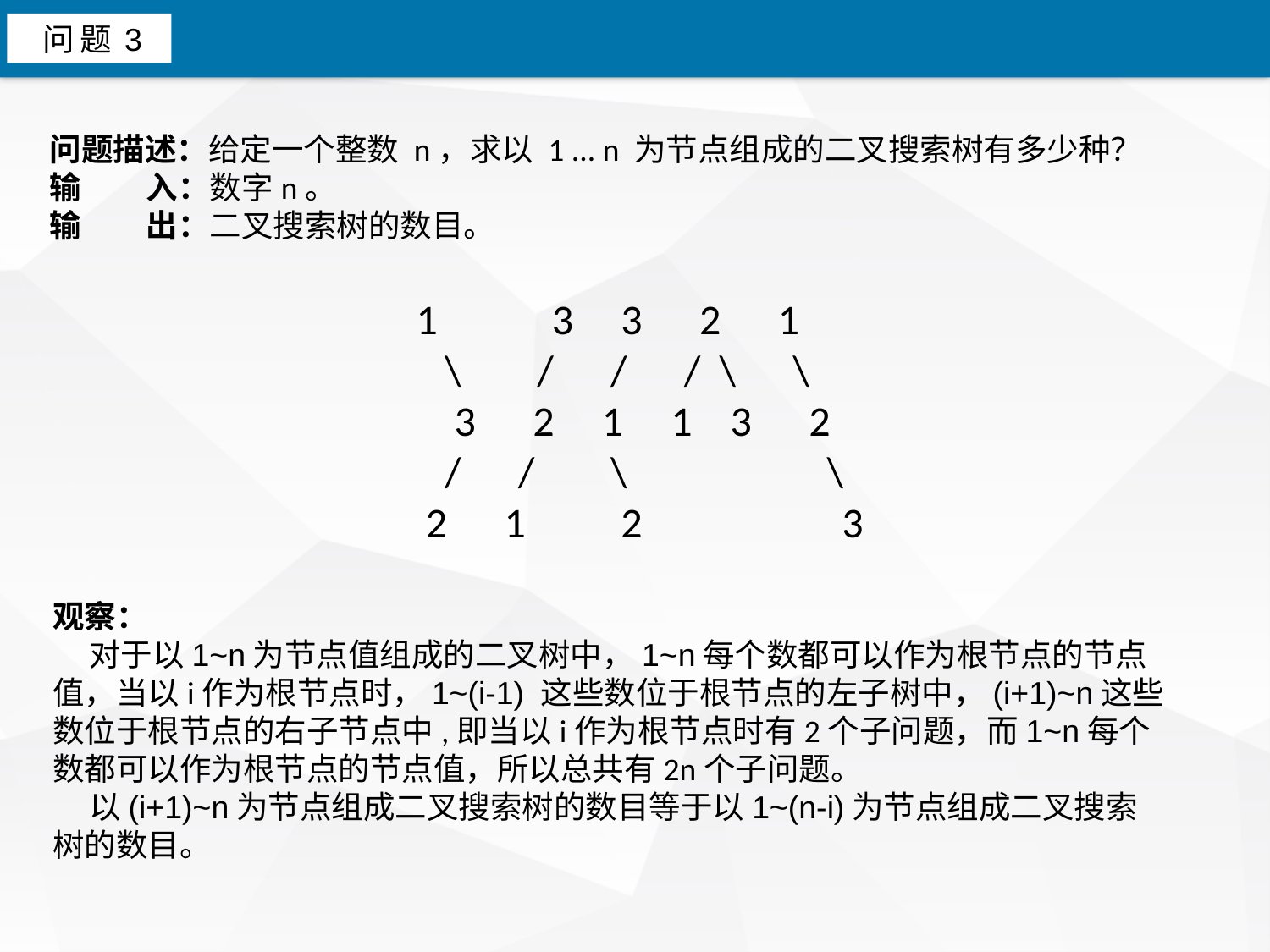

问题3

问题描述：给定一个整数 n，求以 1 ... n 为节点组成的二叉搜索树有多少种？
输         入：数字n。
输         出：二叉搜索树的数目。
 1            3     3      2      1
    \        /      /      /  \      \
     3      2     1     1    3      2
    /      /        \                     \
  2      1          2                     3
观察：
    对于以1~n为节点值组成的二叉树中，1~n每个数都可以作为根节点的节点值，当以i作为根节点时，1~(i-1) 这些数位于根节点的左子树中，(i+1)~n这些数位于根节点的右子节点中,即当以i作为根节点时有2个子问题，而1~n每个数都可以作为根节点的节点值，所以总共有2n个子问题。
    以(i+1)~n为节点组成二叉搜索树的数目等于以1~(n-i)为节点组成二叉搜索树的数目。